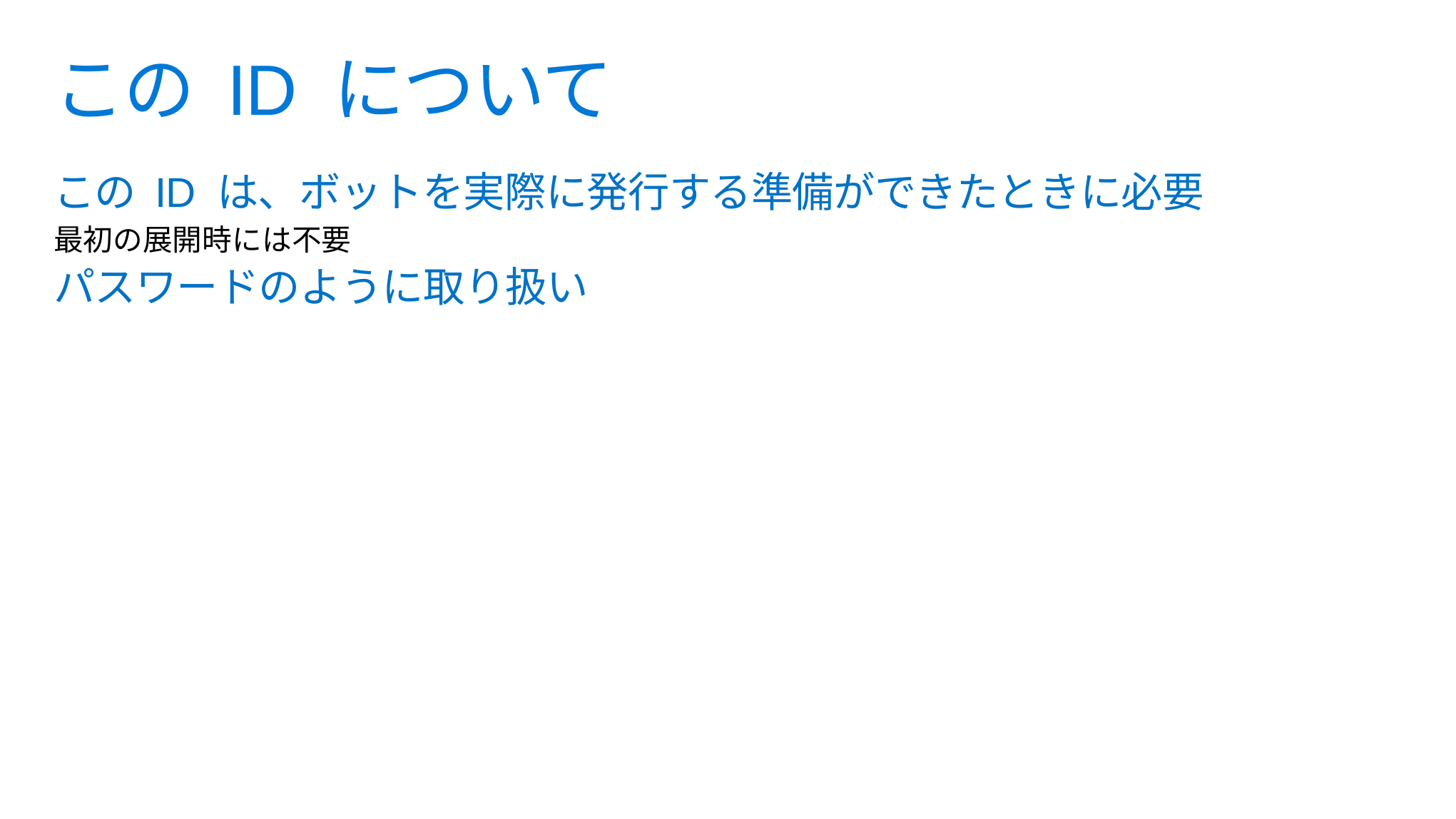

# この ID について
この ID は、ボットを実際に発行する準備ができたときに必要
最初の展開時には不要
パスワードのように取り扱い